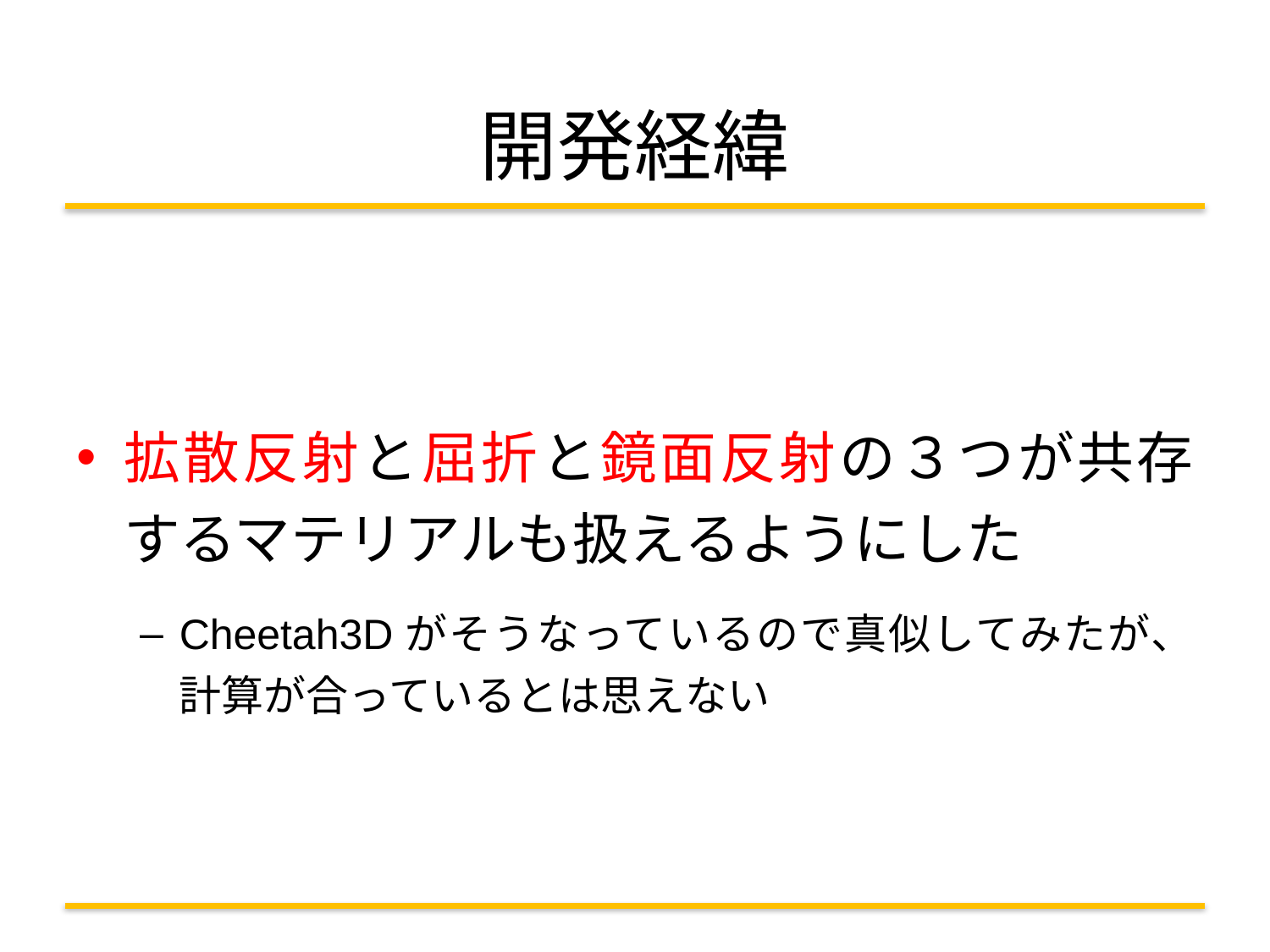

# 開発経緯
拡散反射と屈折と鏡面反射の３つが共存するマテリアルも扱えるようにした
Cheetah3Dがそうなっているので真似してみたが、計算が合っているとは思えない